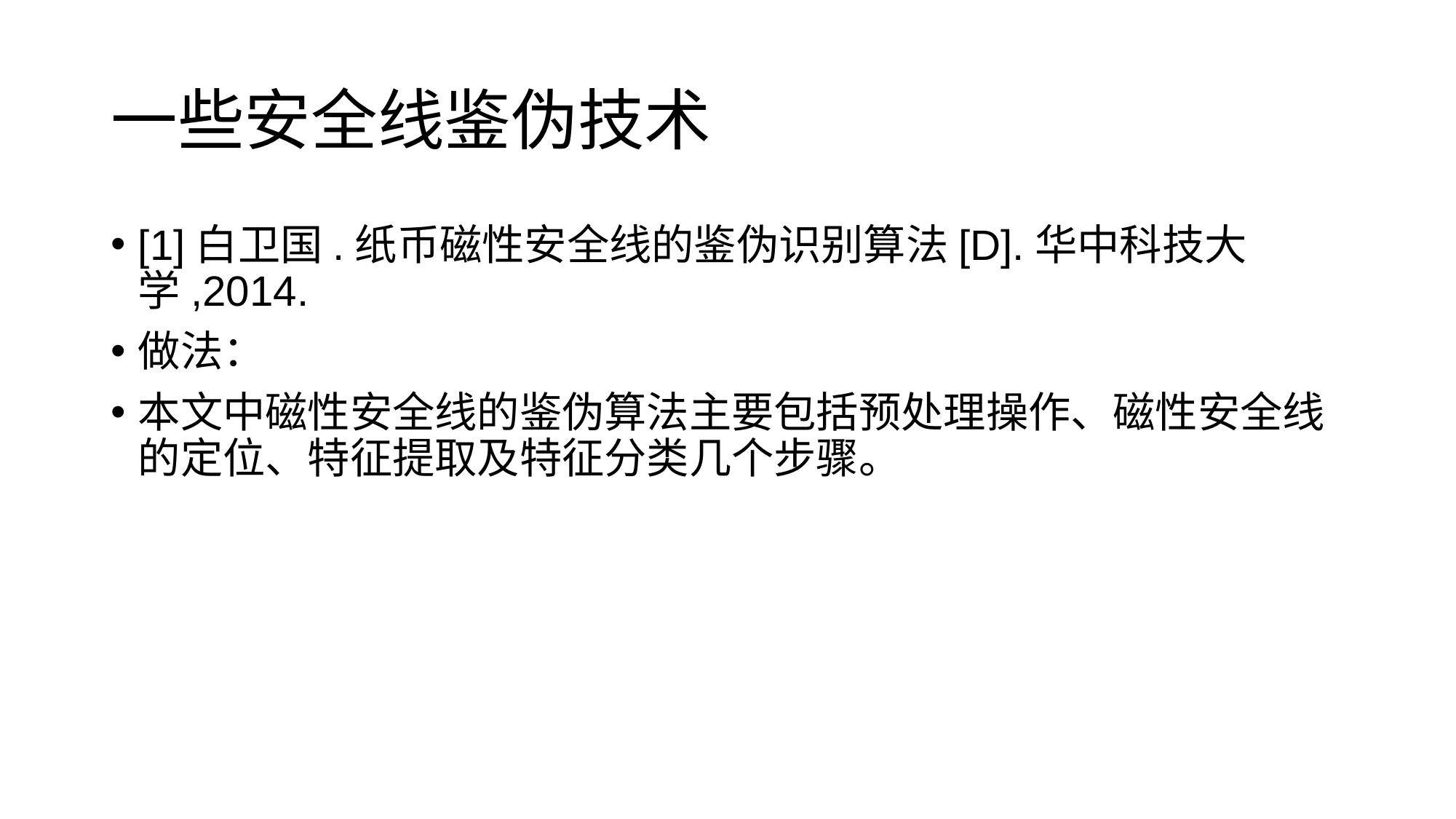

# 一些安全线鉴伪技术
[1]白卫国.纸币磁性安全线的鉴伪识别算法[D].华中科技大学,2014.
做法：
本文中磁性安全线的鉴伪算法主要包括预处理操作、磁性安全线的定位、特征提取及特征分类几个步骤。